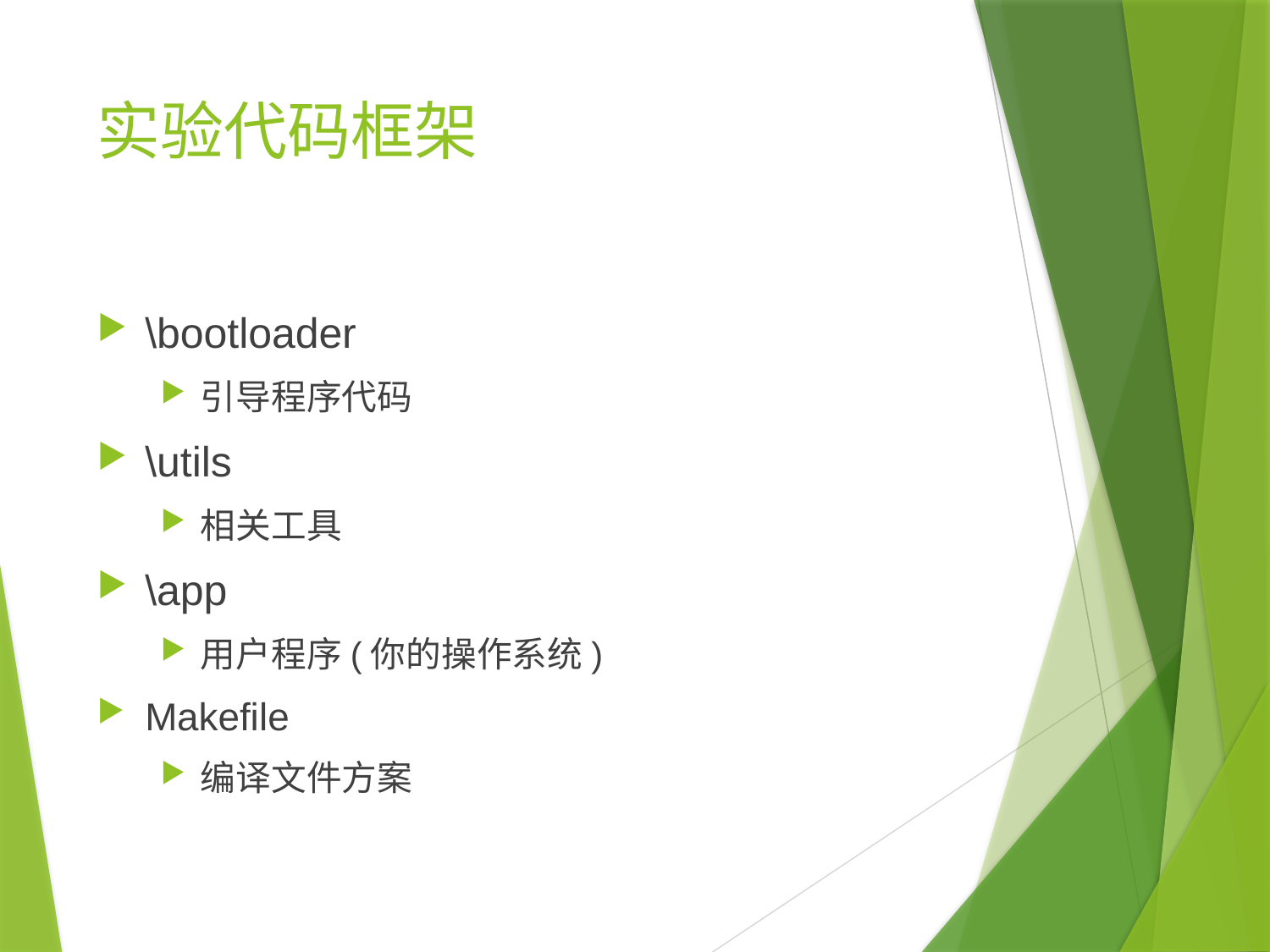

# 实验代码框架
\bootloader
引导程序代码
\utils
相关工具
\app
用户程序(你的操作系统)
Makefile
编译文件方案